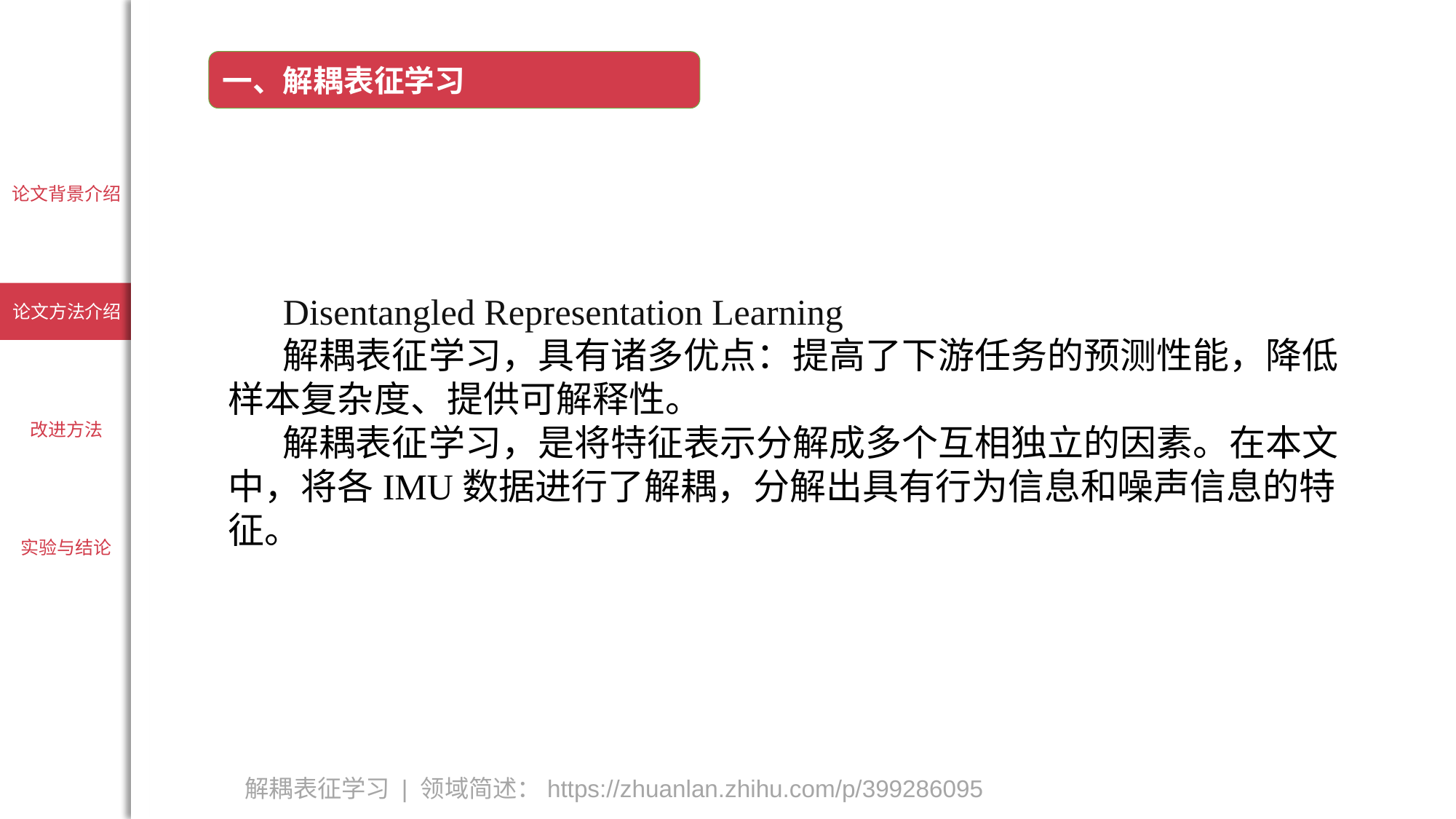

一、解耦表征学习
论文背景介绍
论文方法介绍
改进方法
实验与结论
Disentangled Representation Learning
解耦表征学习，具有诸多优点：提高了下游任务的预测性能，降低样本复杂度、提供可解释性。
解耦表征学习，是将特征表示分解成多个互相独立的因素。在本文中，将各IMU数据进行了解耦，分解出具有行为信息和噪声信息的特征。

解耦表征学习 | 领域简述：https://zhuanlan.zhihu.com/p/399286095